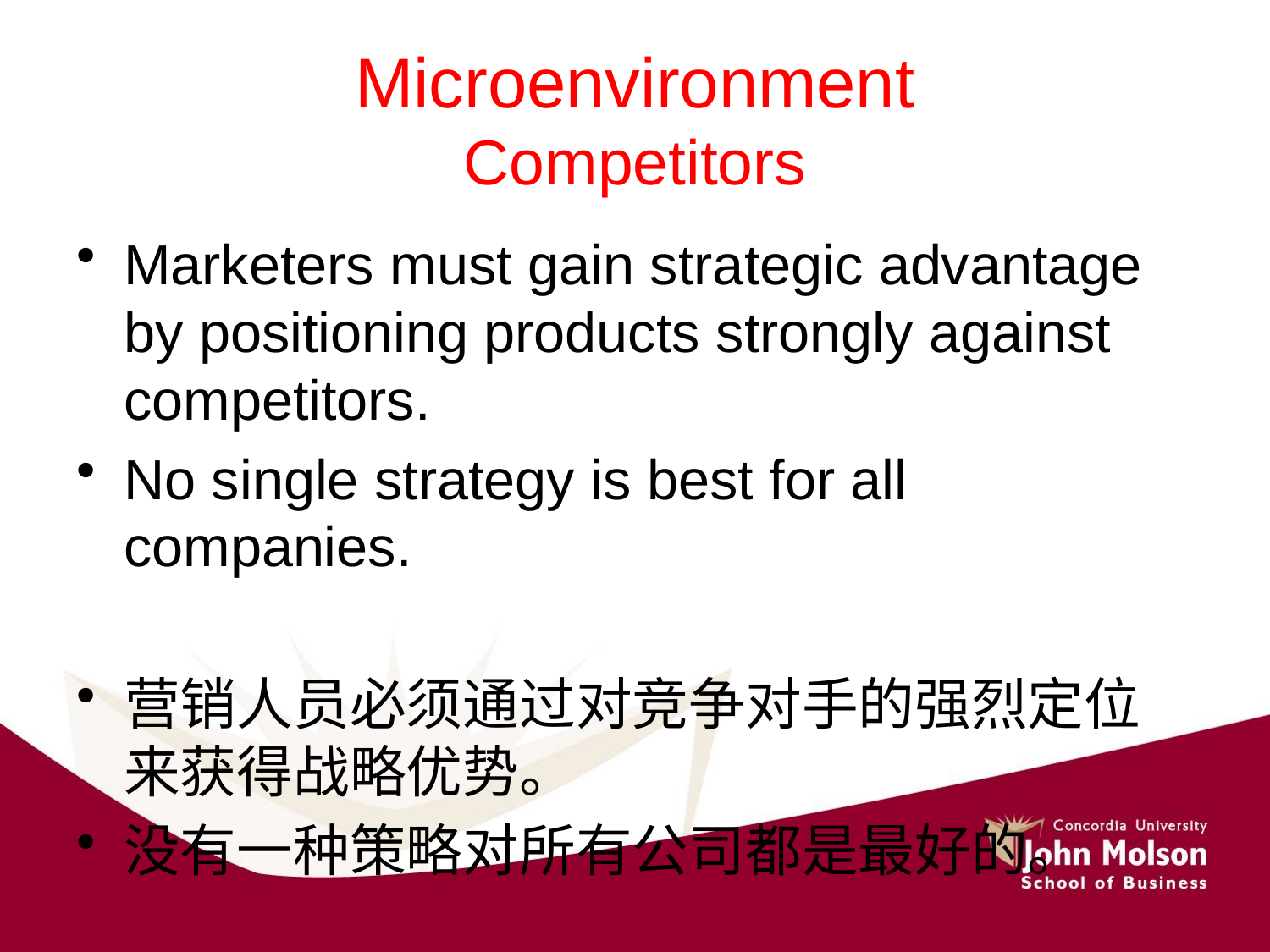

# Microenvironment Competitors
Marketers must gain strategic advantage by positioning products strongly against competitors.
No single strategy is best for all companies.

营销人员必须通过对竞争对手的强烈定位来获得战略优势。
没有一种策略对所有公司都是最好的。